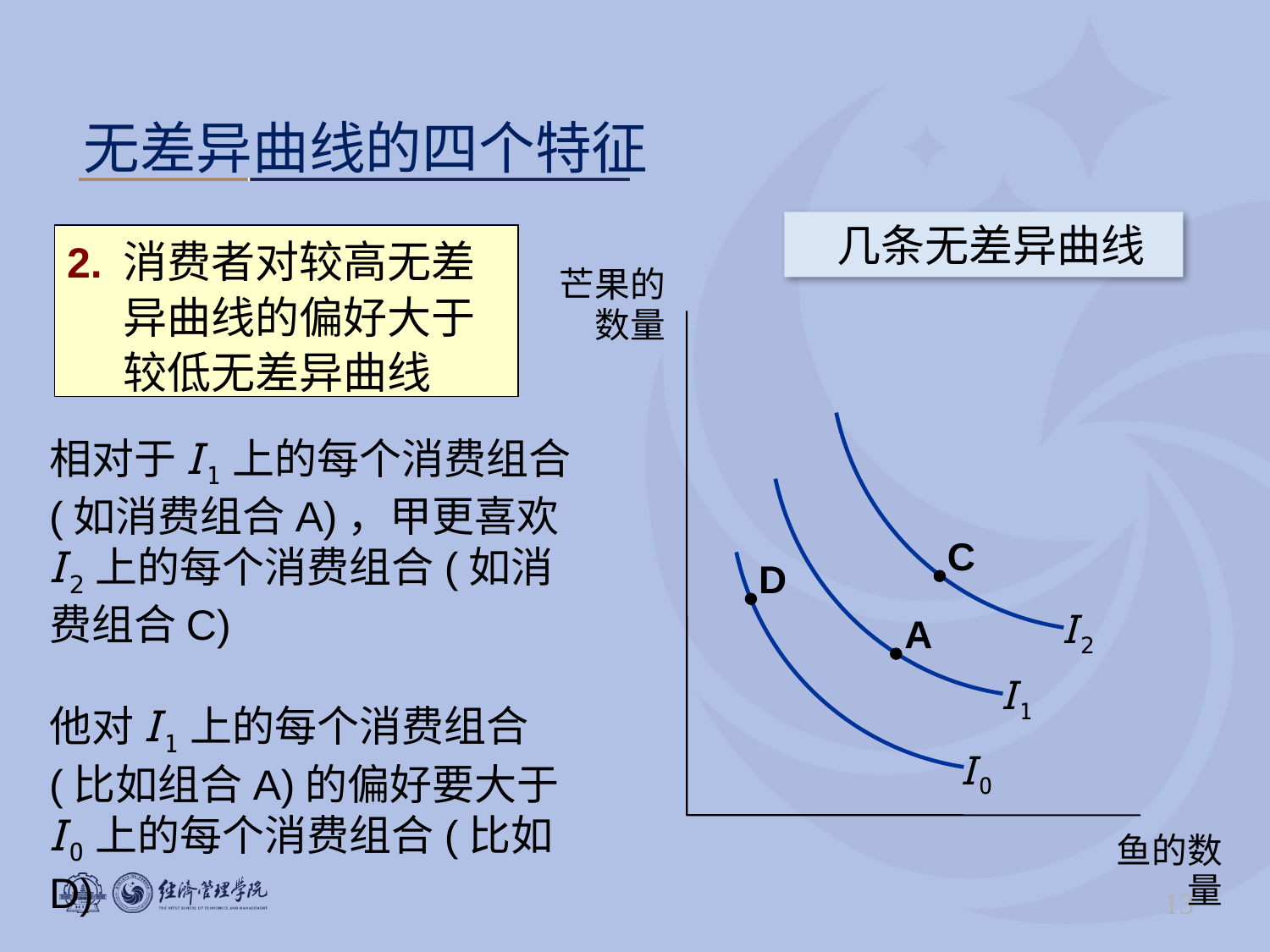

# 无差异曲线的四个特征
   几条无差异曲线
2.	消费者对较高无差异曲线的偏好大于较低无差异曲线
芒果的数量

I2

I1

I0
C

D

A

相对于I1上的每个消费组合(如消费组合A)，甲更喜欢I2上的每个消费组合(如消费组合C)

他对I1上的每个消费组合(比如组合A)的偏好要大于I0上的每个消费组合(比如D)
鱼的数量